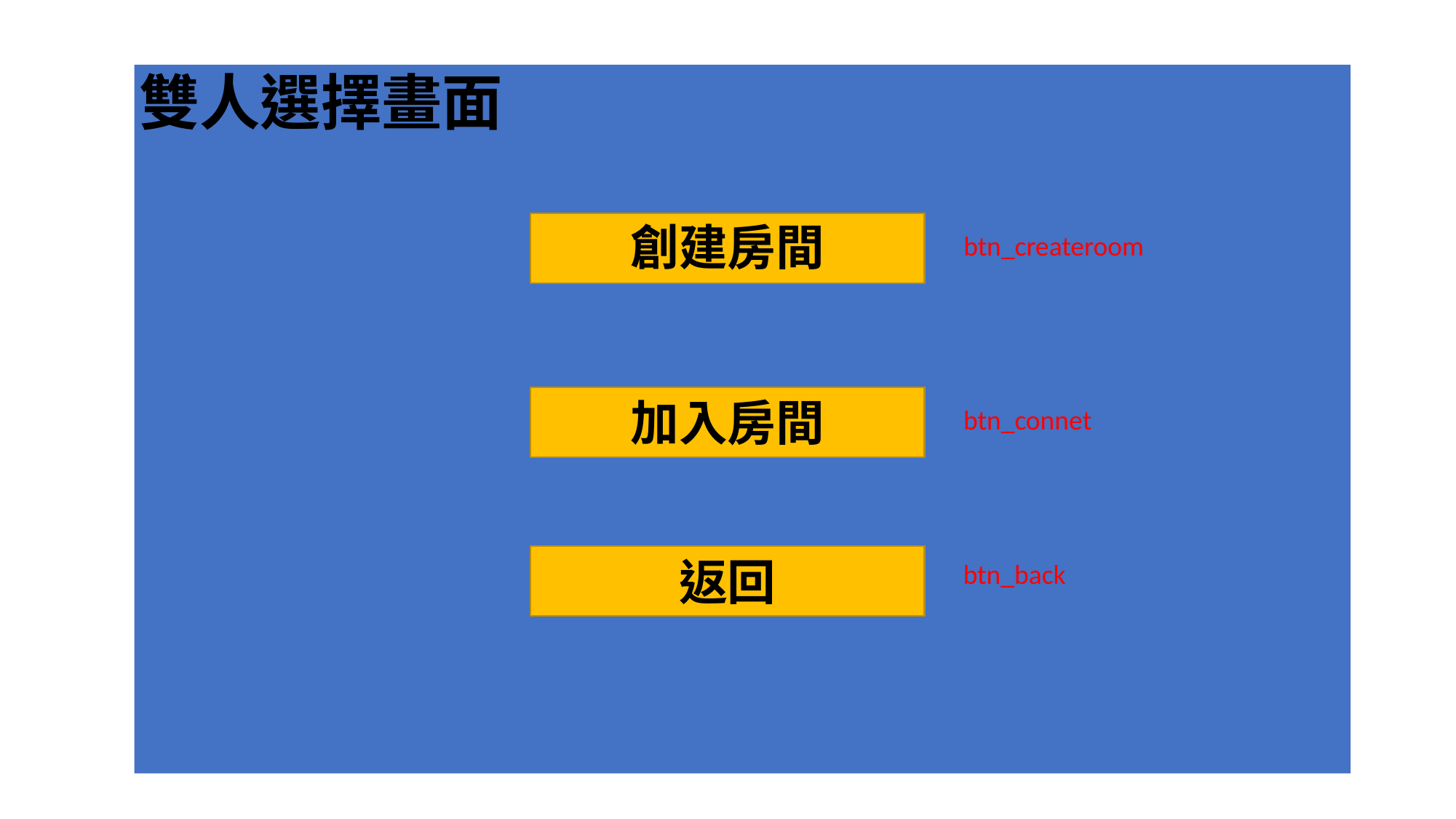

雙人選擇畫面

創建房間

btn_createroom

加入房間
btn_connet

返回
btn_back